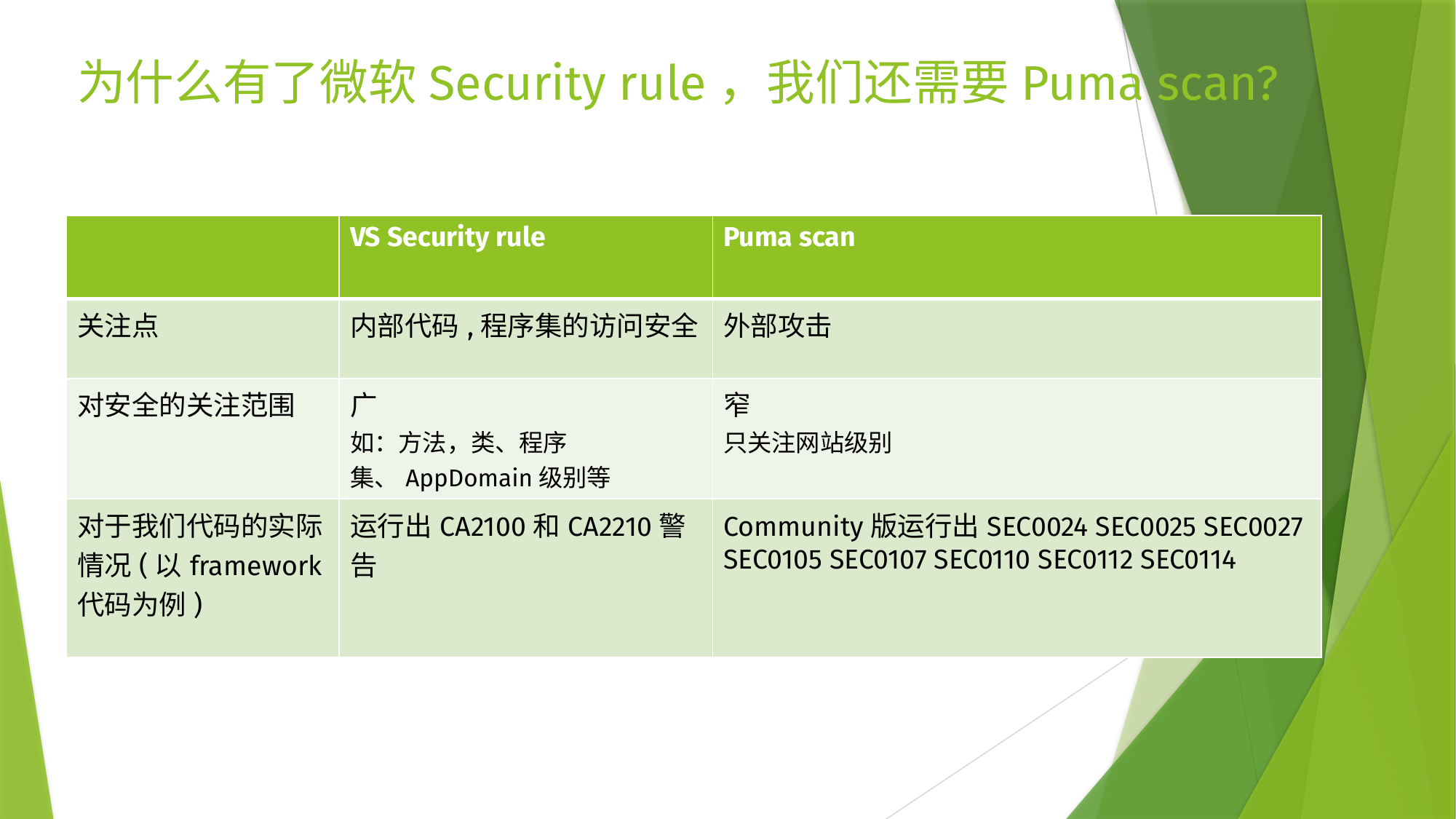

# 为什么有了微软Security rule，我们还需要Puma scan?
|  | VS Security rule | Puma scan |
| --- | --- | --- |
| 关注点 | 内部代码,程序集的访问安全 | 外部攻击 |
| 对安全的关注范围 | 广 如：方法，类、程序集、AppDomain级别等 | 窄 只关注网站级别 |
| 对于我们代码的实际情况(以framework 代码为例) | 运行出CA2100和CA2210警告 | Community版运行出SEC0024 SEC0025 SEC0027 SEC0105 SEC0107 SEC0110 SEC0112 SEC0114 |